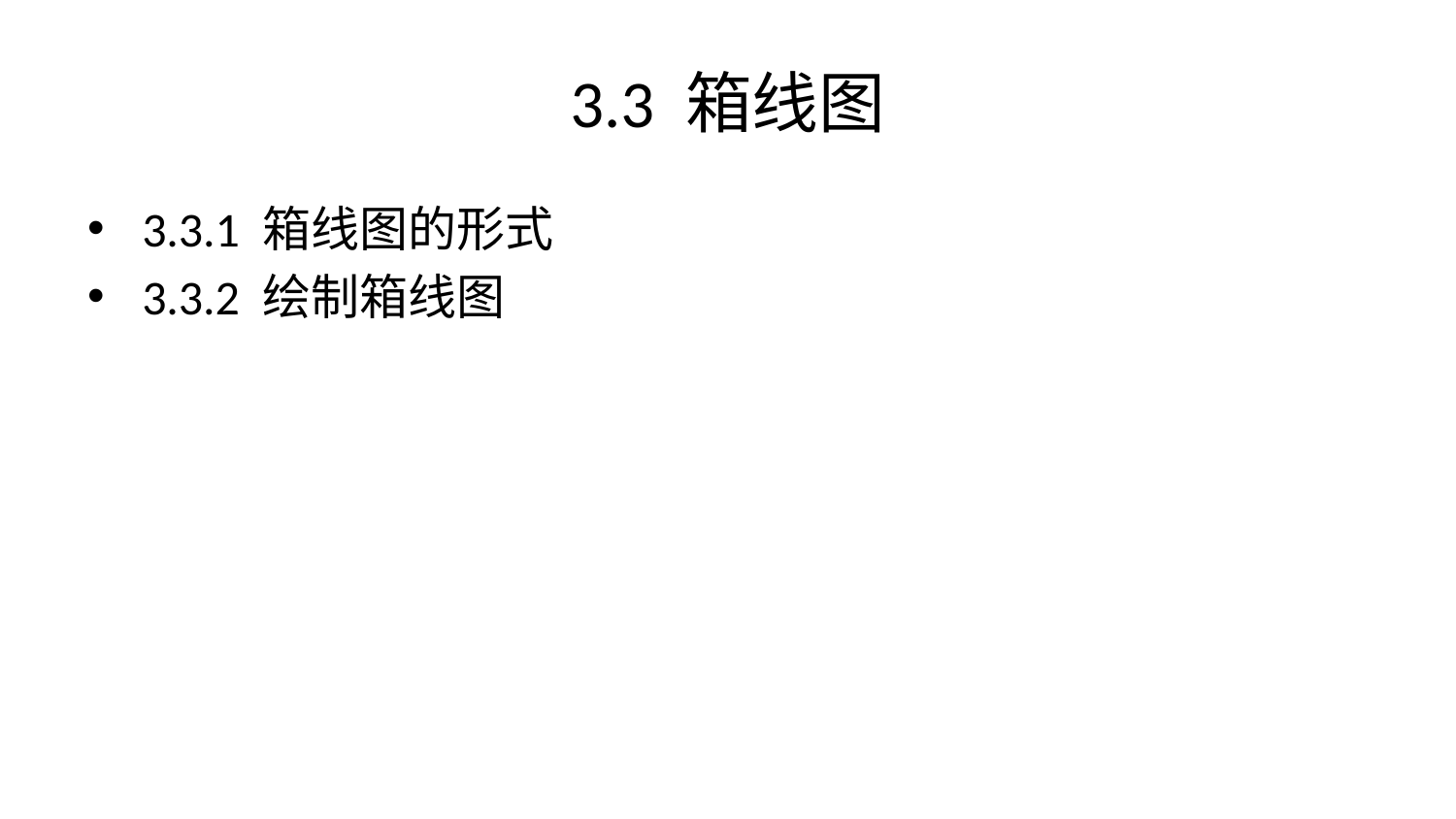

# 3.3 箱线图
3.3.1 箱线图的形式
3.3.2 绘制箱线图